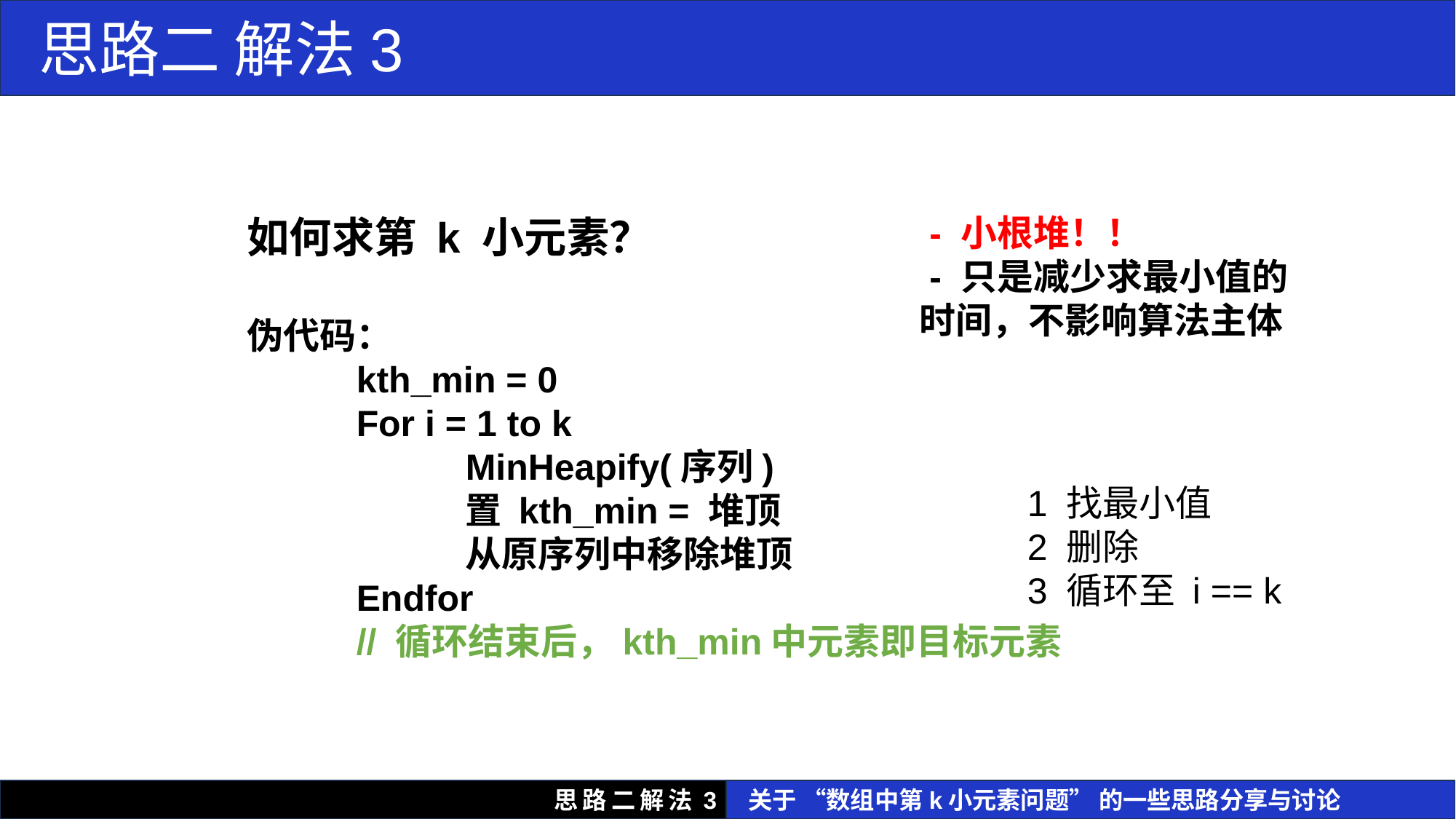

思路二 解法3
如何求第 k 小元素？
 - 小根堆！！
 - 只是减少求最小值的时间，不影响算法主体
伪代码：
	kth_min = 0
	For i = 1 to k
		MinHeapify(序列)
		置 kth_min = 堆顶
		从原序列中移除堆顶
	Endfor
	// 循环结束后，kth_min中元素即目标元素

1 找最小值
2 删除
3 循环至 i == k

思路二解法3
 关于 “数组中第k小元素问题” 的一些思路分享与讨论